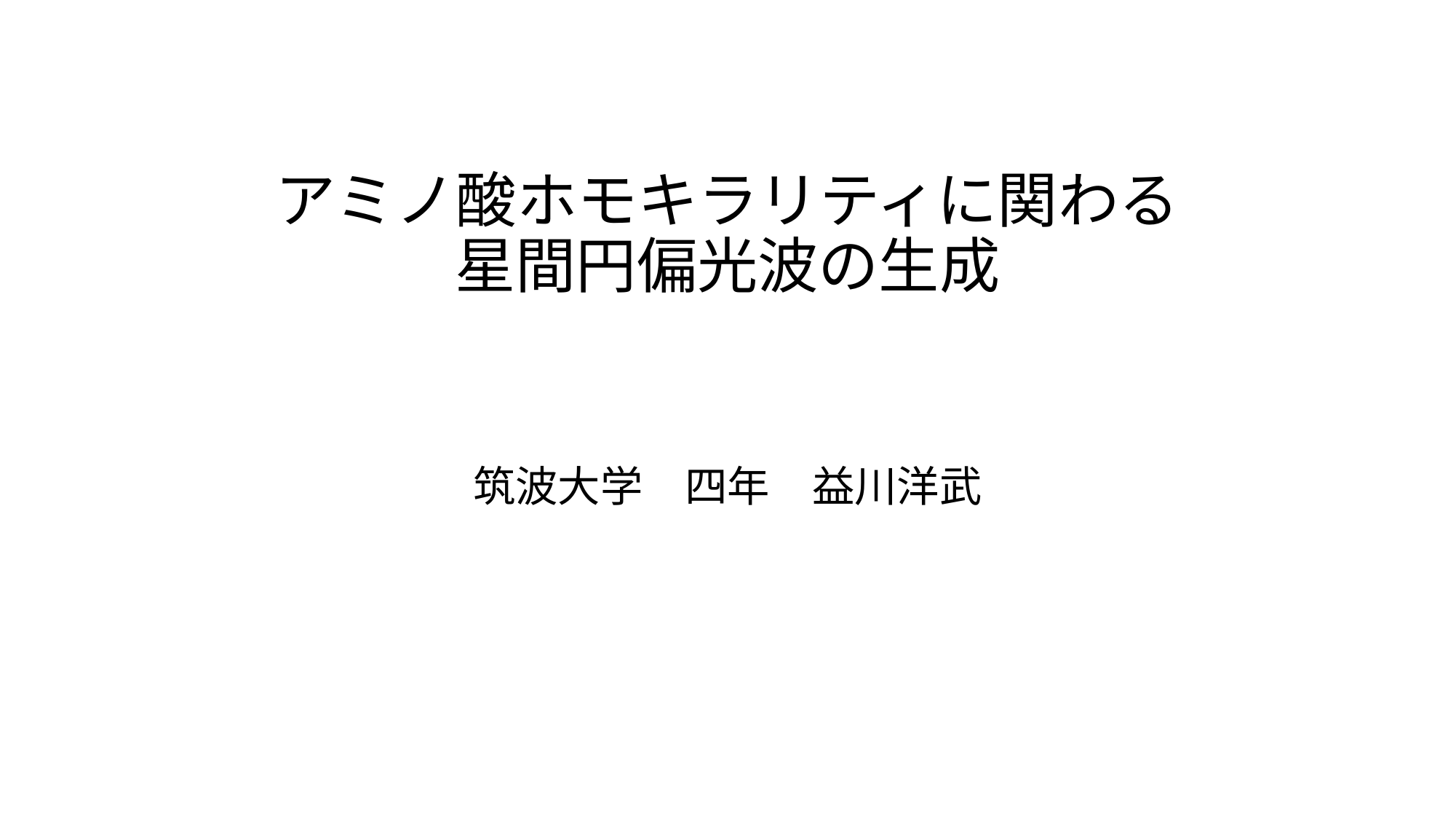

# アミノ酸ホモキラリティに関わる 星間円偏光波の生成
筑波大学　四年　益川洋武